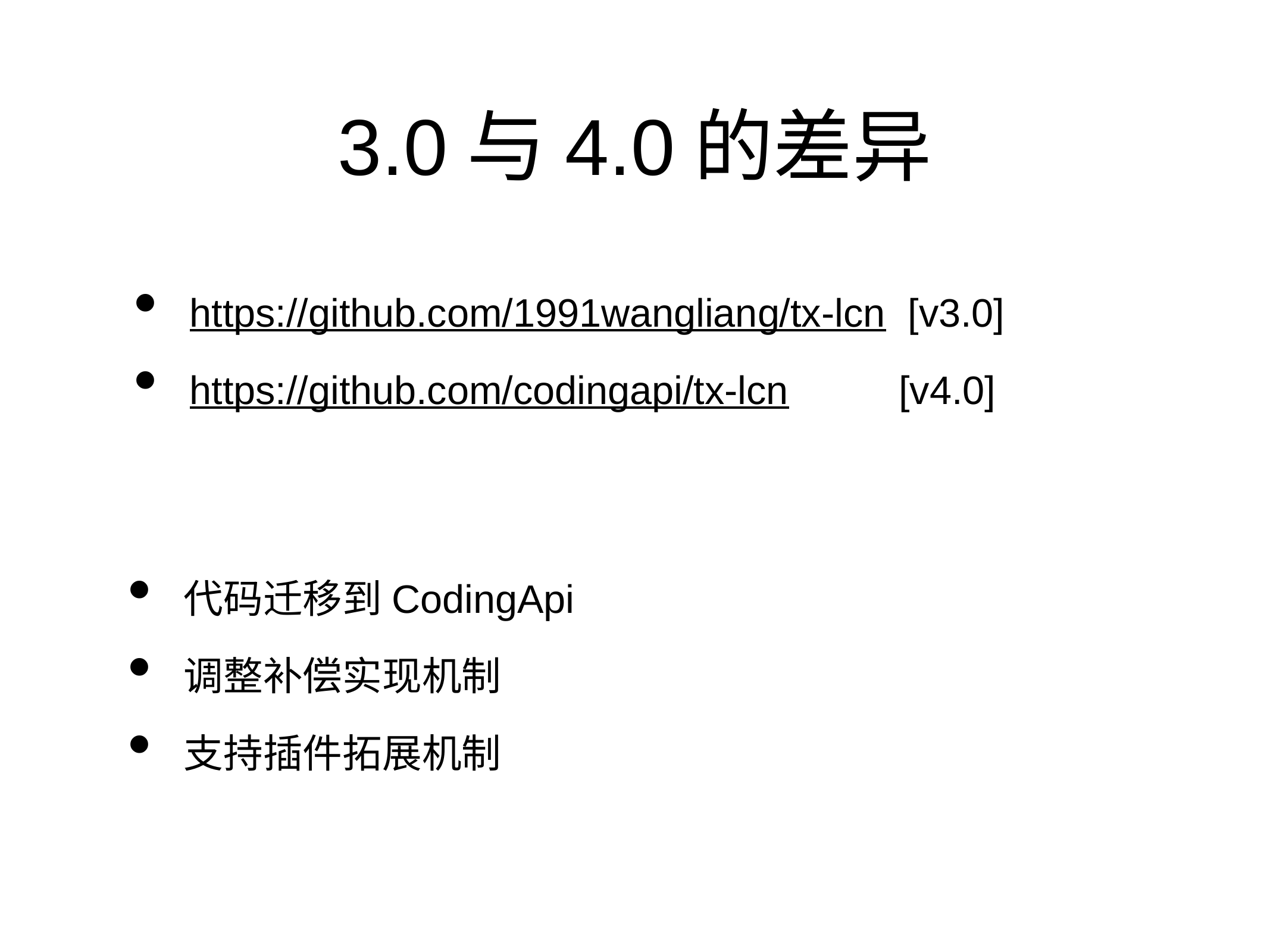

# 3.0与4.0的差异
https://github.com/1991wangliang/tx-lcn  [v3.0]
https://github.com/codingapi/tx-lcn          [v4.0]
代码迁移到CodingApi
调整补偿实现机制
支持插件拓展机制